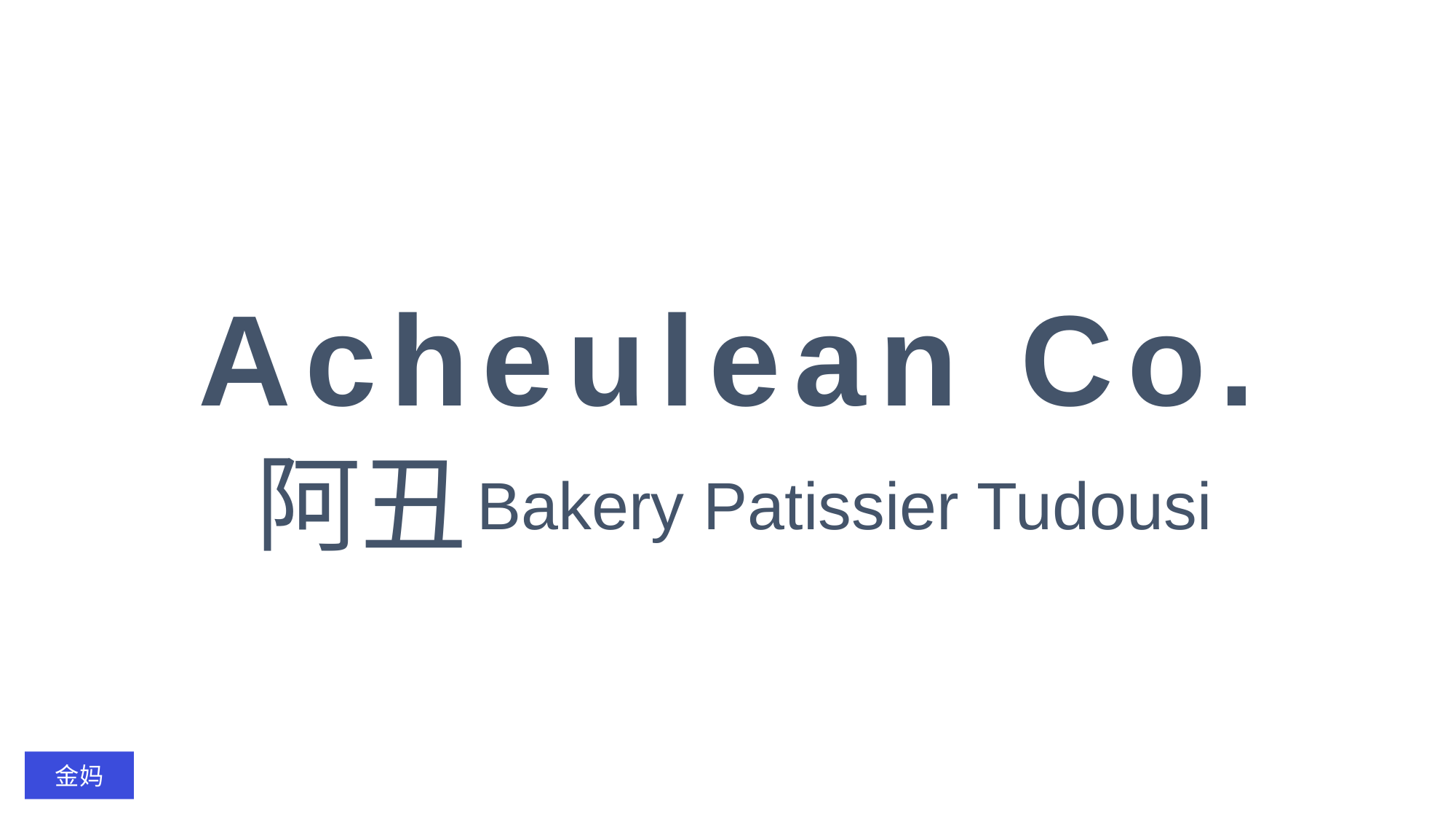

# Acheulean Co.
Bakery Patissier Tudousi
阿丑
金妈